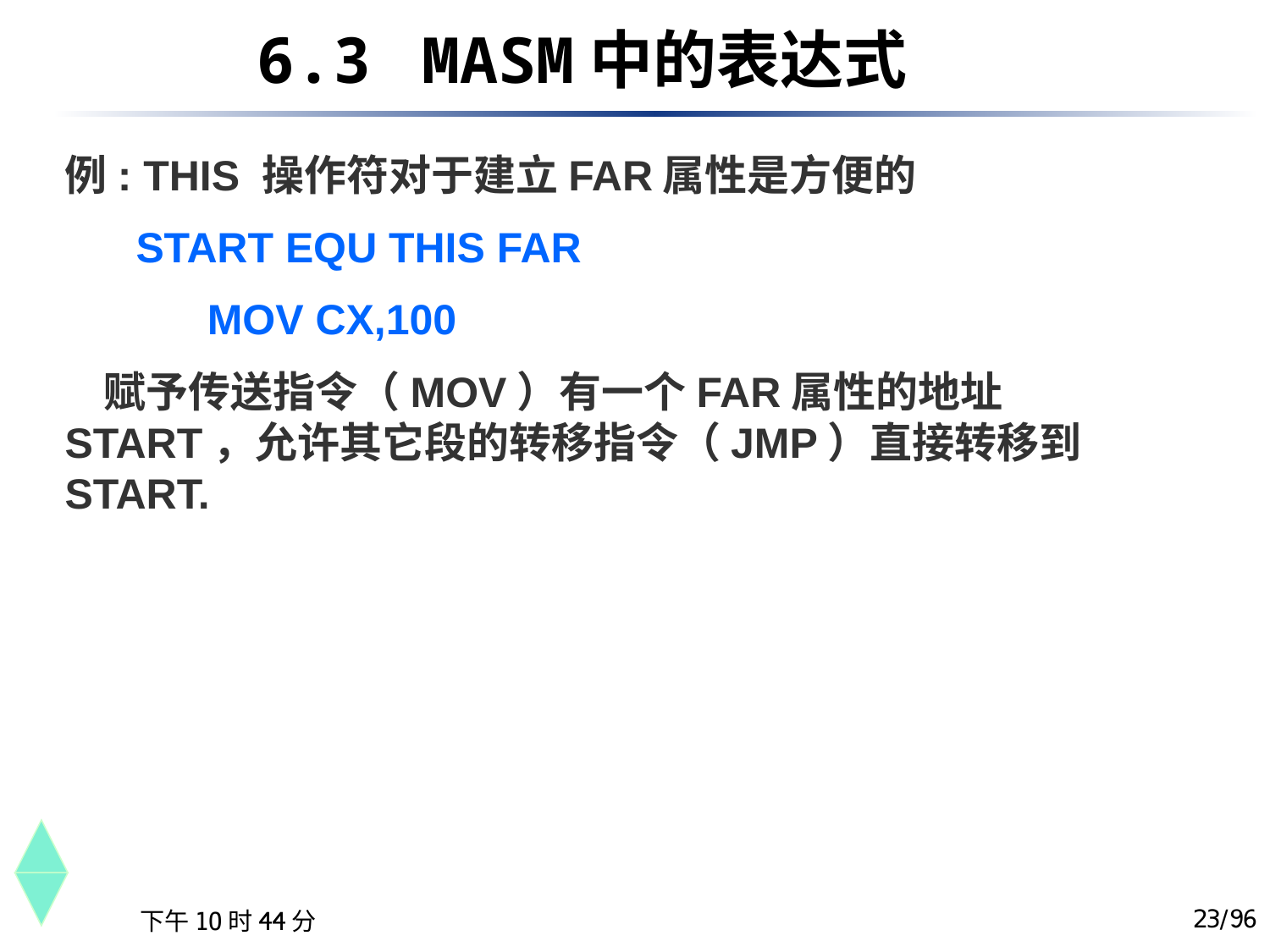

6.3	 MASM中的表达式
例: THIS 操作符对于建立FAR属性是方便的
      START EQU THIS FAR
            MOV CX,100
   赋予传送指令（MOV）有一个FAR属性的地址START，允许其它段的转移指令（JMP）直接转移到START.
23/96
下午10时44分